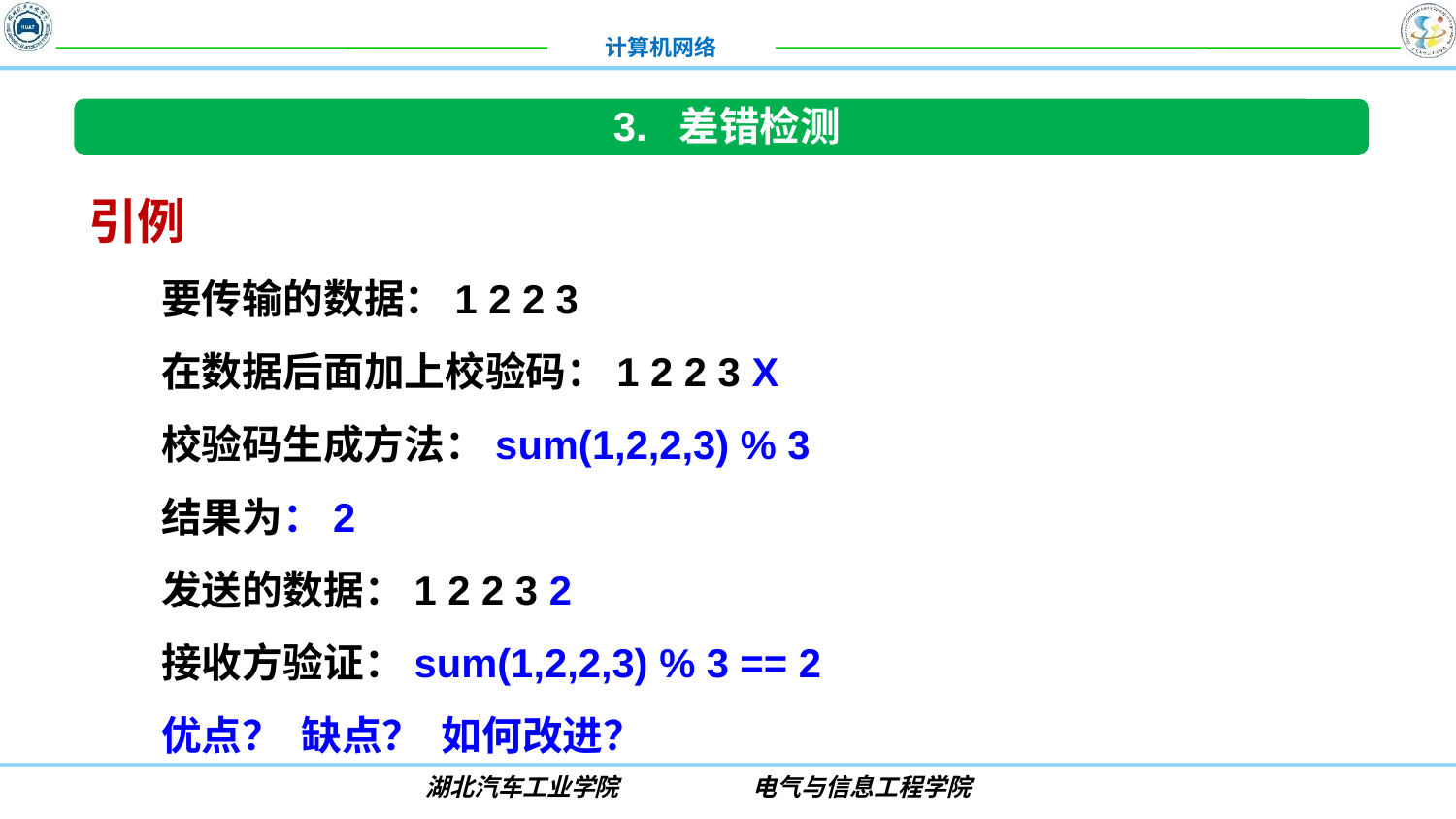

3.  差错检测

引例
要传输的数据：1 2 2 3
在数据后面加上校验码：1 2 2 3 X
校验码生成方法：sum(1,2,2,3) % 3
结果为：2
发送的数据：1 2 2 3 2
接收方验证：sum(1,2,2,3) % 3 == 2
优点？  缺点？  如何改进？